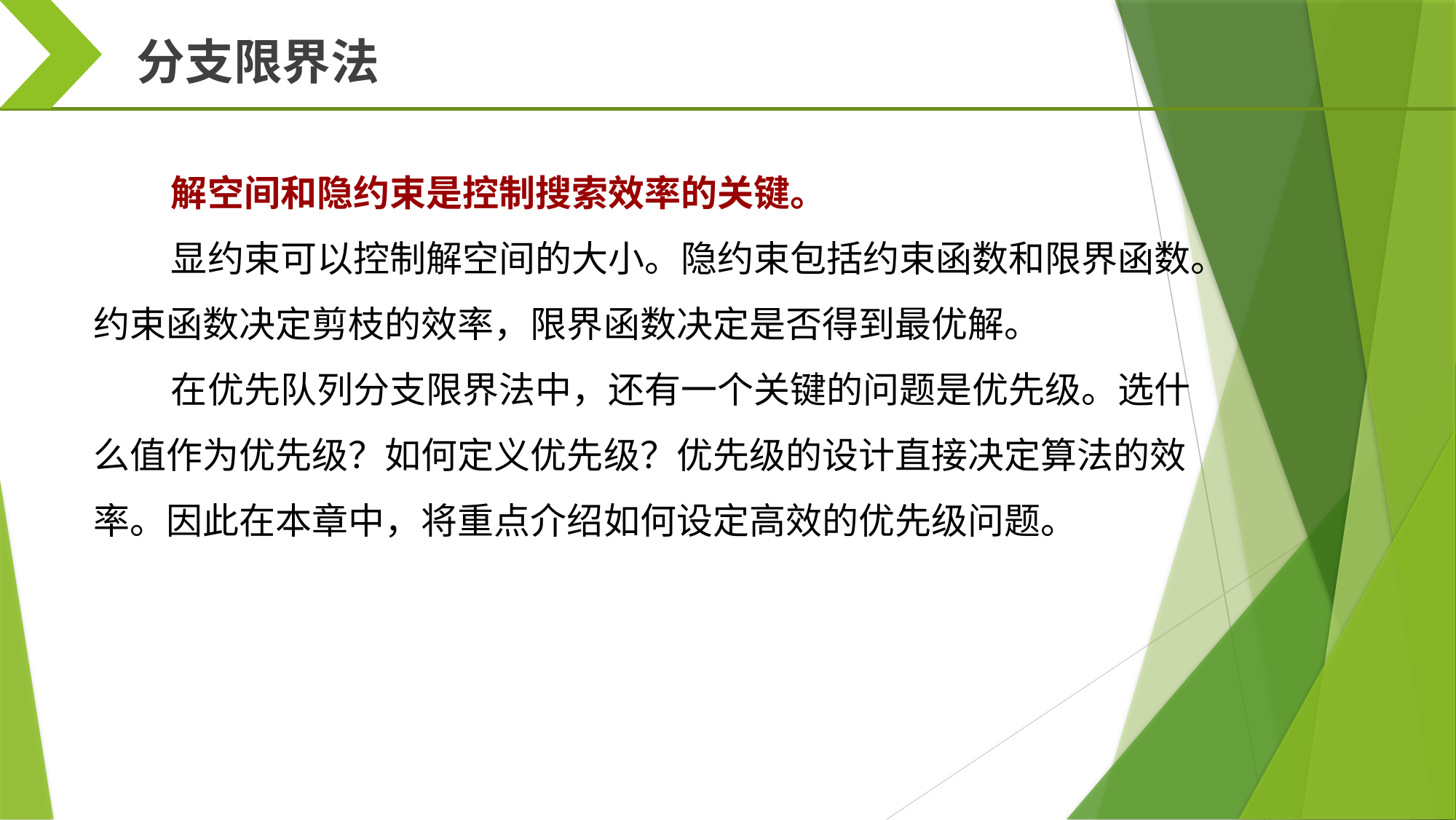

分支限界法
解空间和隐约束是控制搜索效率的关键。
显约束可以控制解空间的大小。隐约束包括约束函数和限界函数。约束函数决定剪枝的效率，限界函数决定是否得到最优解。
在优先队列分支限界法中，还有一个关键的问题是优先级。选什么值作为优先级？如何定义优先级？优先级的设计直接决定算法的效率。因此在本章中，将重点介绍如何设定高效的优先级问题。